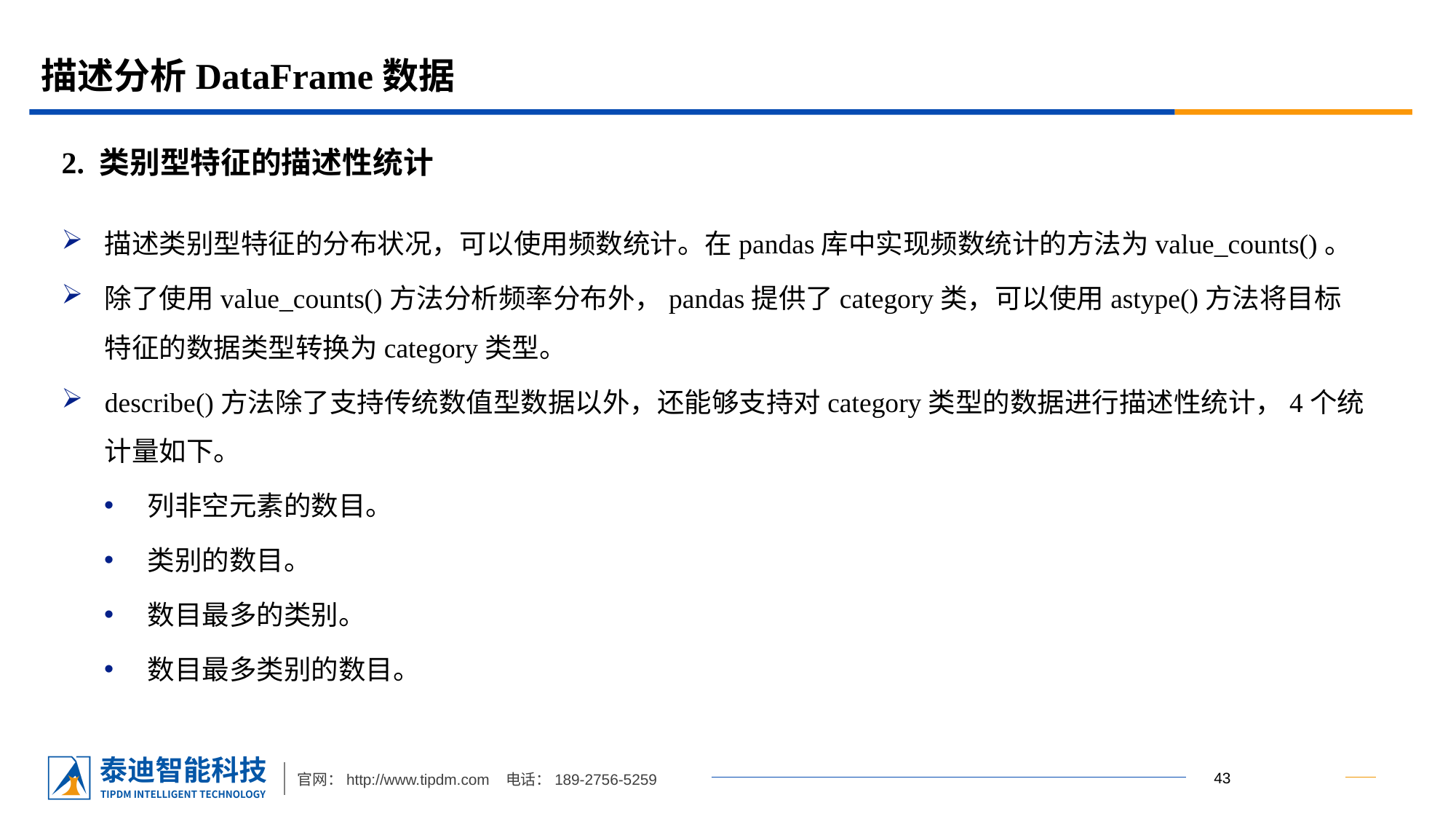

# 描述分析DataFrame数据
2. 类别型特征的描述性统计
描述类别型特征的分布状况，可以使用频数统计。在pandas库中实现频数统计的方法为value_counts()。
除了使用value_counts()方法分析频率分布外，pandas提供了category类，可以使用astype()方法将目标特征的数据类型转换为category类型。
describe()方法除了支持传统数值型数据以外，还能够支持对category类型的数据进行描述性统计，4个统计量如下。
列非空元素的数目。
类别的数目。
数目最多的类别。
数目最多类别的数目。